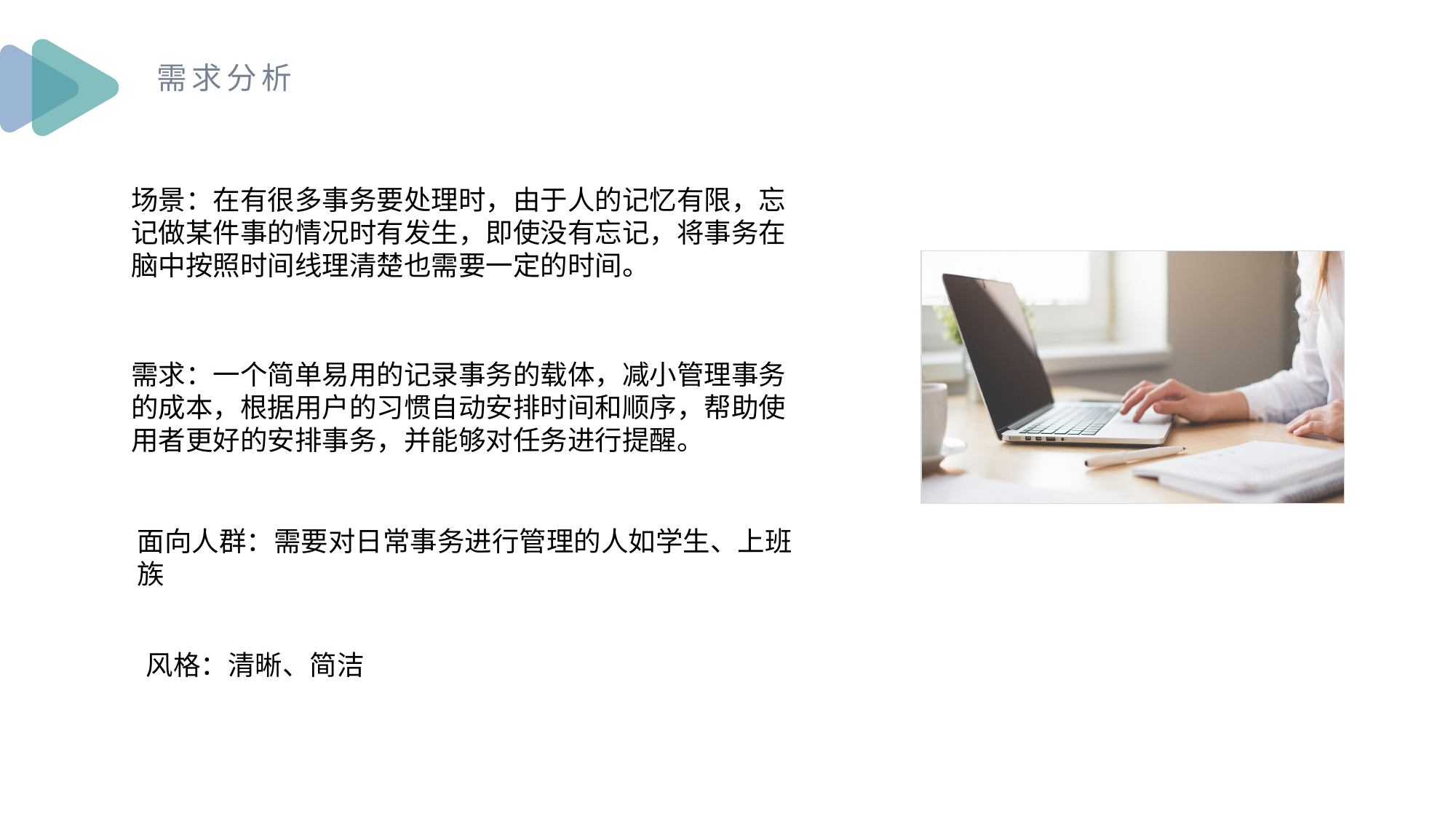

需求分析
场景：在有很多事务要处理时，由于人的记忆有限，忘记做某件事的情况时有发生，即使没有忘记，将事务在脑中按照时间线理清楚也需要一定的时间。

需求：一个简单易用的记录事务的载体，减小管理事务的成本，根据用户的习惯自动安排时间和顺序，帮助使用者更好的安排事务，并能够对任务进行提醒。
面向人群：需要对日常事务进行管理的人如学生、上班族
风格：清晰、简洁